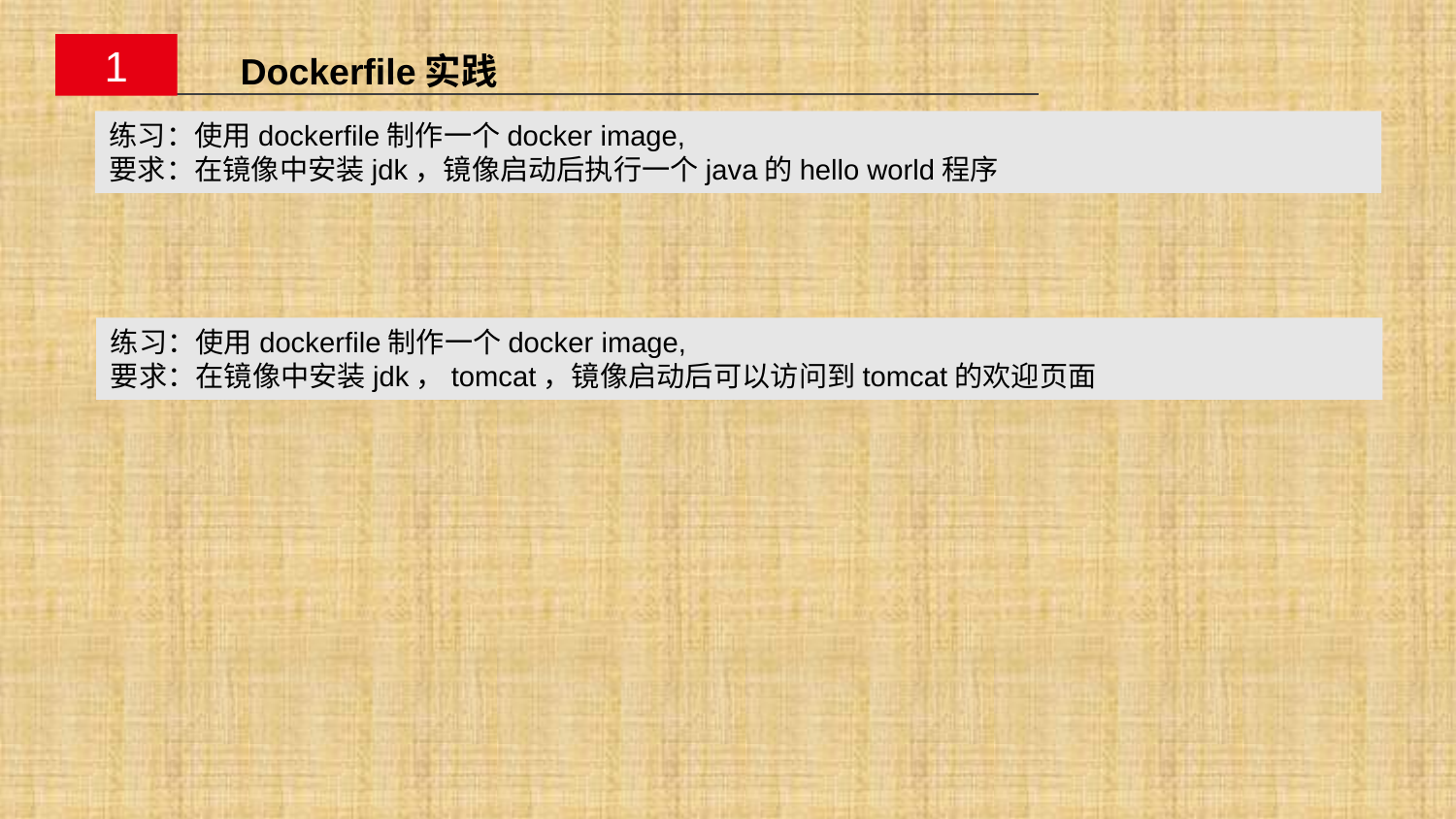

1
Dockerfile实践
练习：使用dockerfile制作一个docker image,
要求：在镜像中安装jdk，镜像启动后执行一个java的hello world程序
练习：使用dockerfile制作一个docker image,
要求：在镜像中安装jdk，tomcat，镜像启动后可以访问到tomcat的欢迎页面